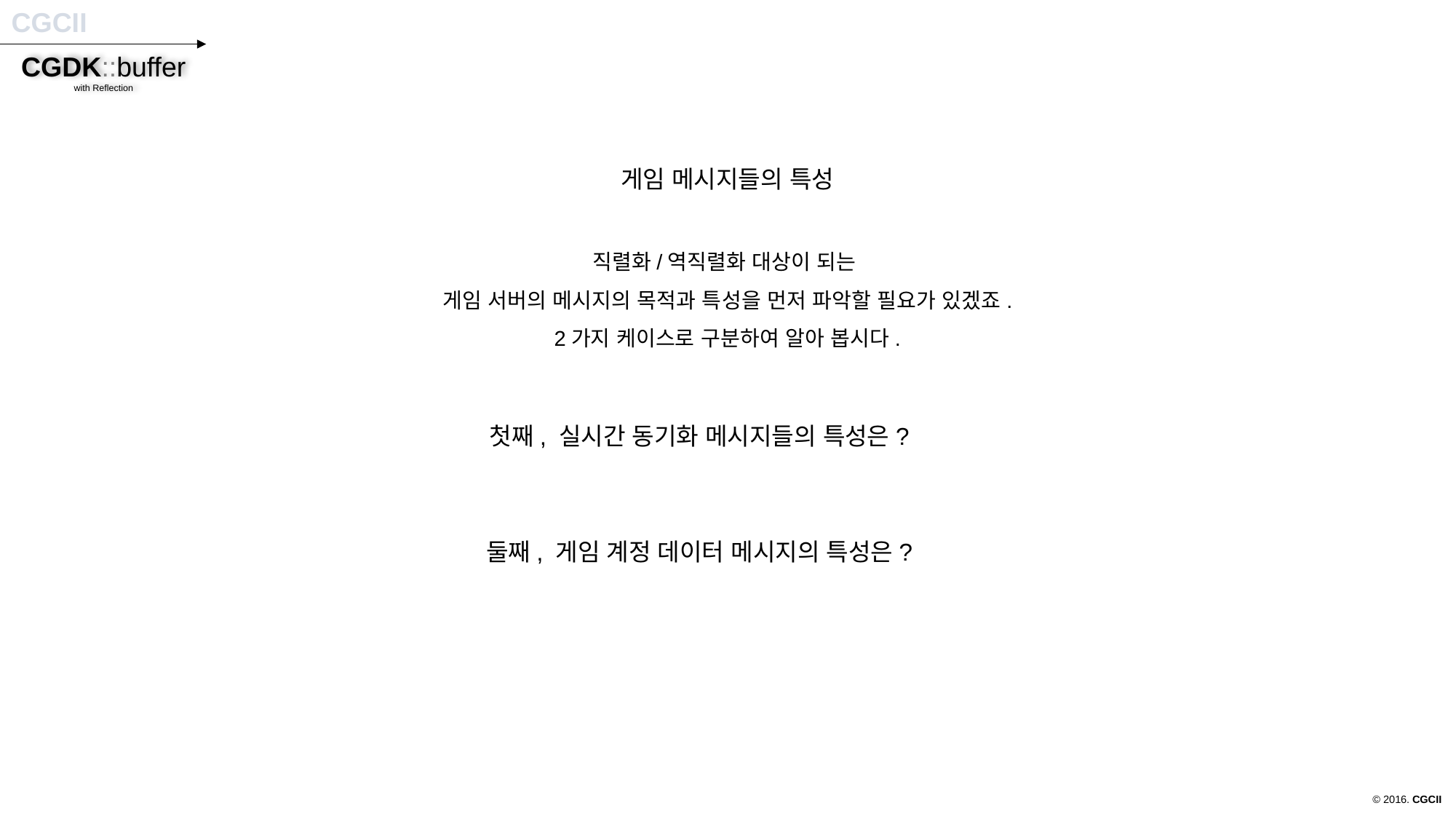

CGCII
CGDK::buffer
with Reflection

게임 메시지들의 특성
직렬화/역직렬화 대상이 되는
게임 서버의 메시지의 목적과 특성을 먼저 파악할 필요가 있겠죠.
2가지 케이스로 구분하여 알아 봅시다.
첫째, 실시간 동기화 메시지들의 특성은?
둘째, 게임 계정 데이터 메시지의 특성은?
© 2016. CGCII